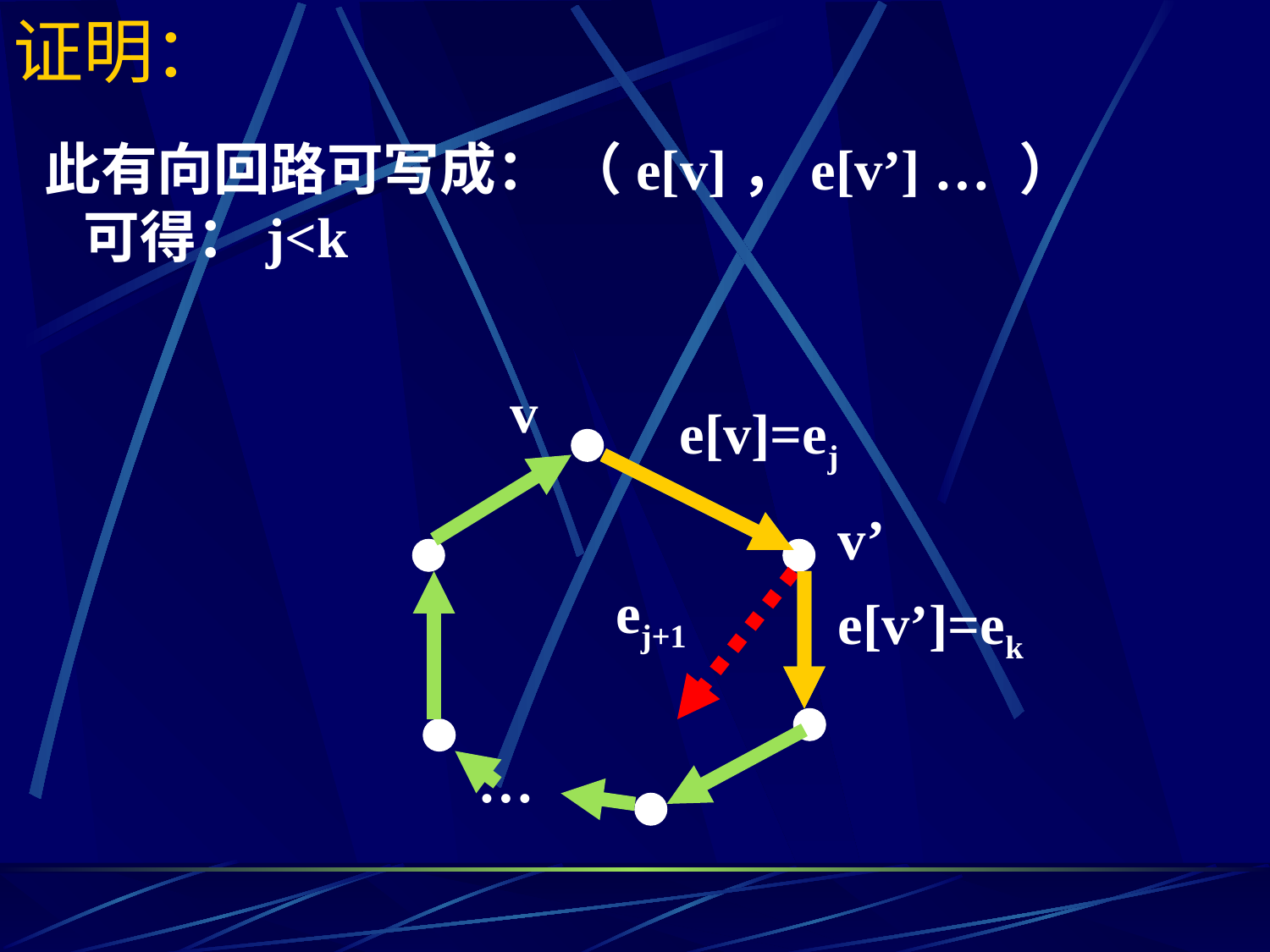

# 证明：
此有向回路可写成： （e[v]，e[v’] … ）
  可得：j<k

v
e[v]=ej

v’

ej+1

e[v’]=ek

…